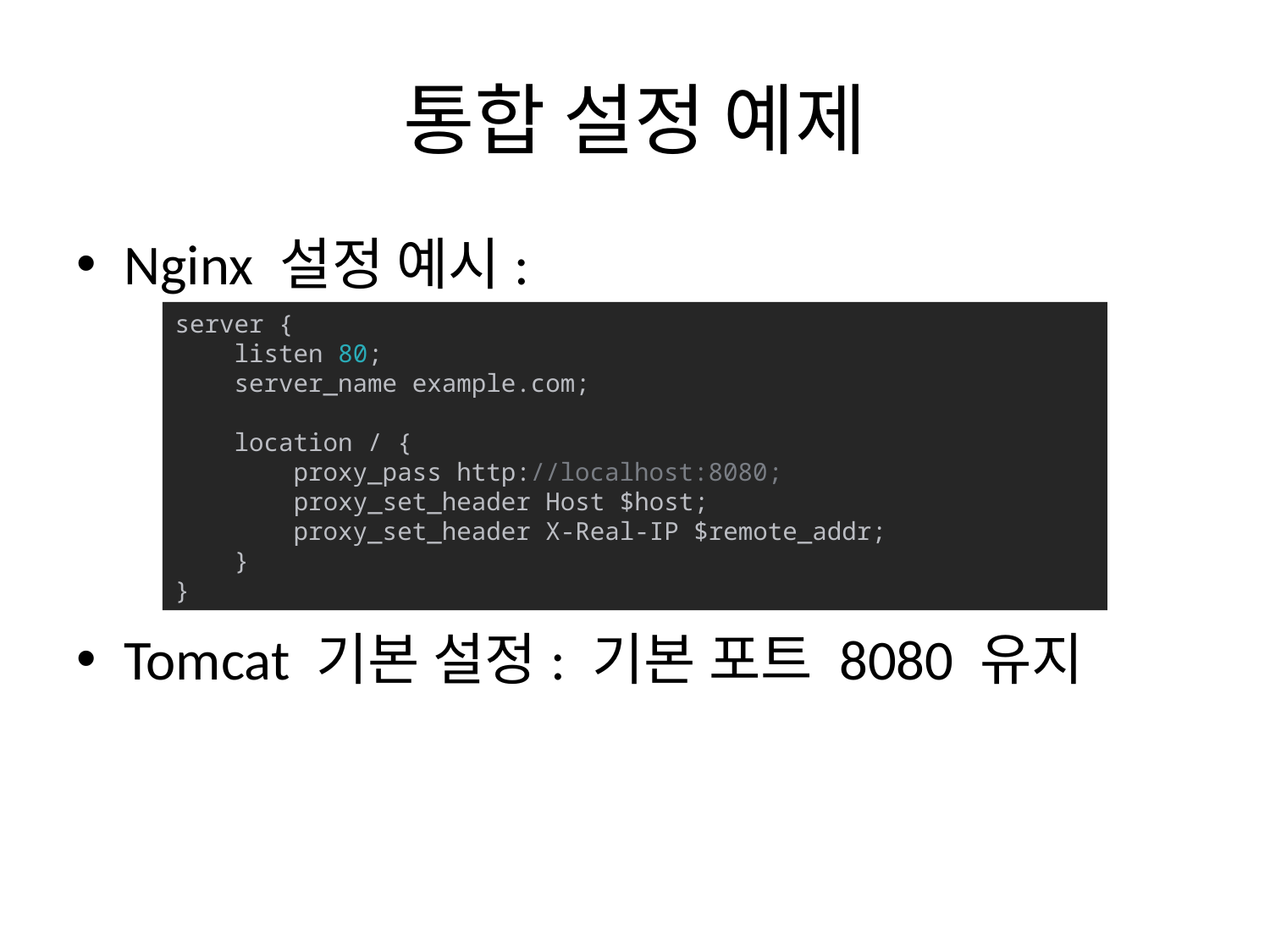

# 통합 설정 예제
Nginx 설정 예시:

Tomcat 기본 설정: 기본 포트 8080 유지
server {
    listen 80;
    server_name example.com;
    location / {
        proxy_pass http://localhost:8080;
        proxy_set_header Host $host;
        proxy_set_header X-Real-IP $remote_addr;
    }
}